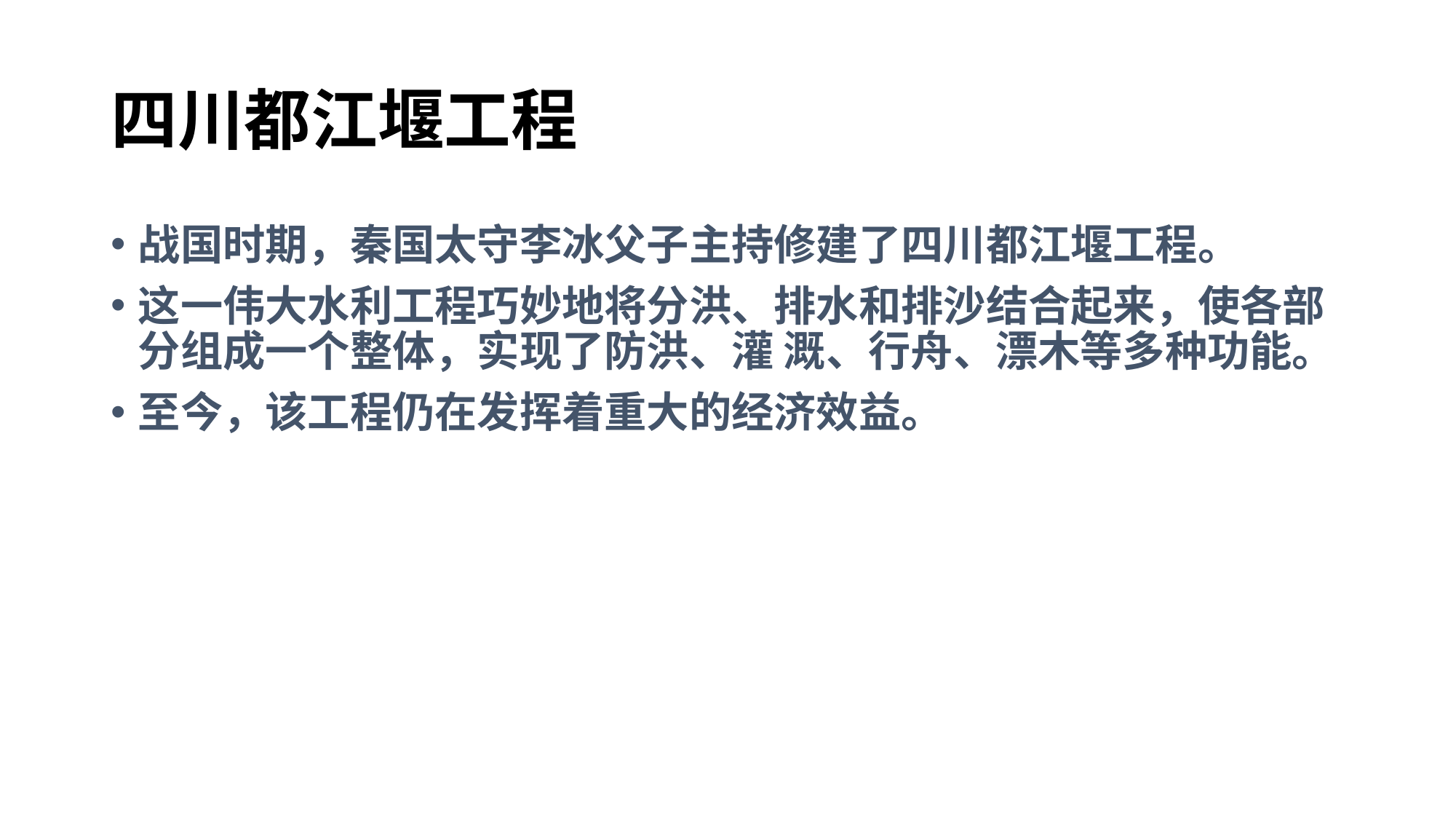

# 四川都江堰工程
战国时期，秦国太守李冰父子主持修建了四川都江堰工程。
这一伟大水利工程巧妙地将分洪、排水和排沙结合起来，使各部分组成一个整体，实现了防洪、灌 溉、行舟、漂木等多种功能。
至今，该工程仍在发挥着重大的经济效益。